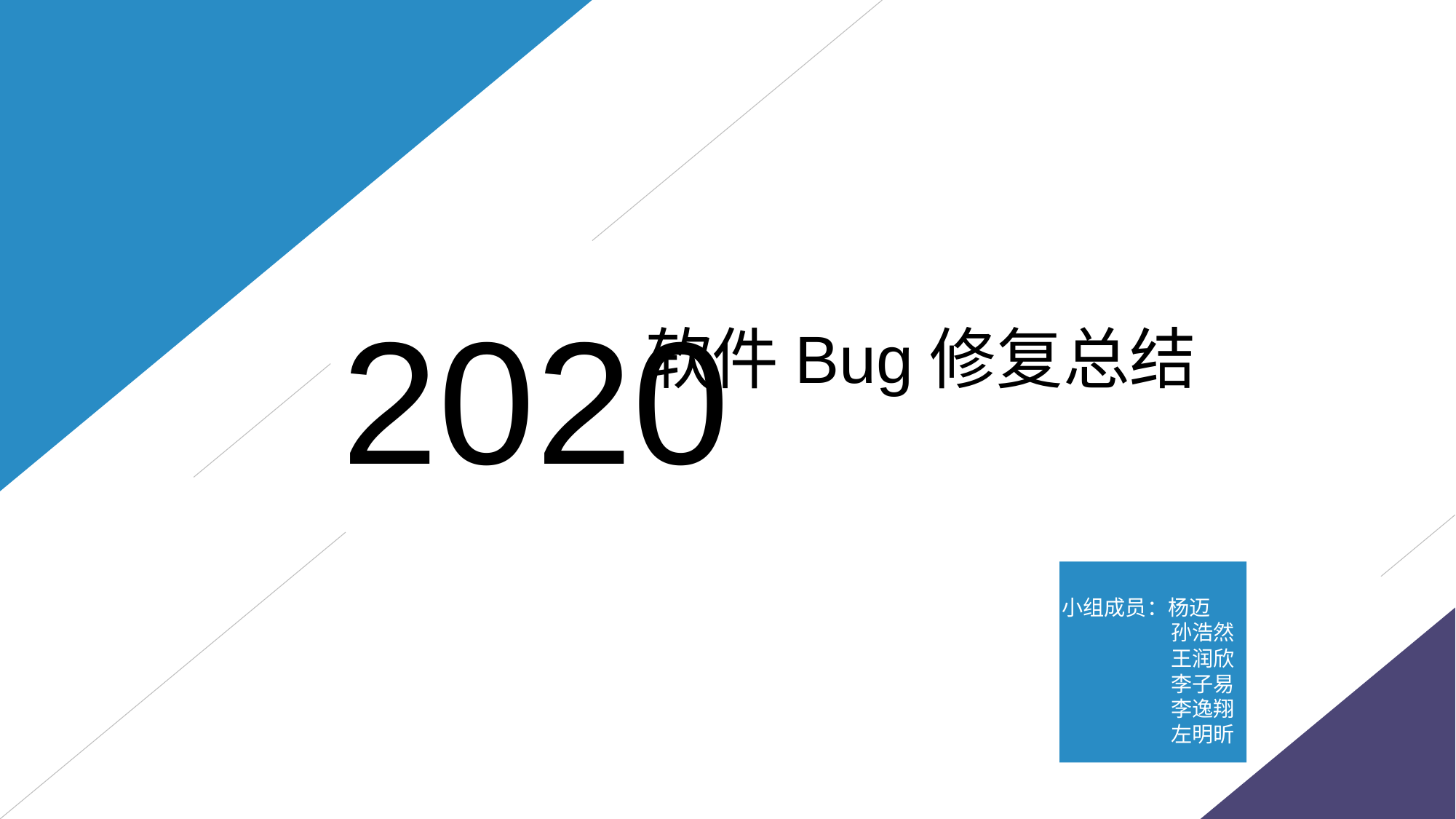

2020
软件Bug修复总结

小组成员：杨迈
	孙浩然
	王润欣
	李子易
	李逸翔
	左明昕